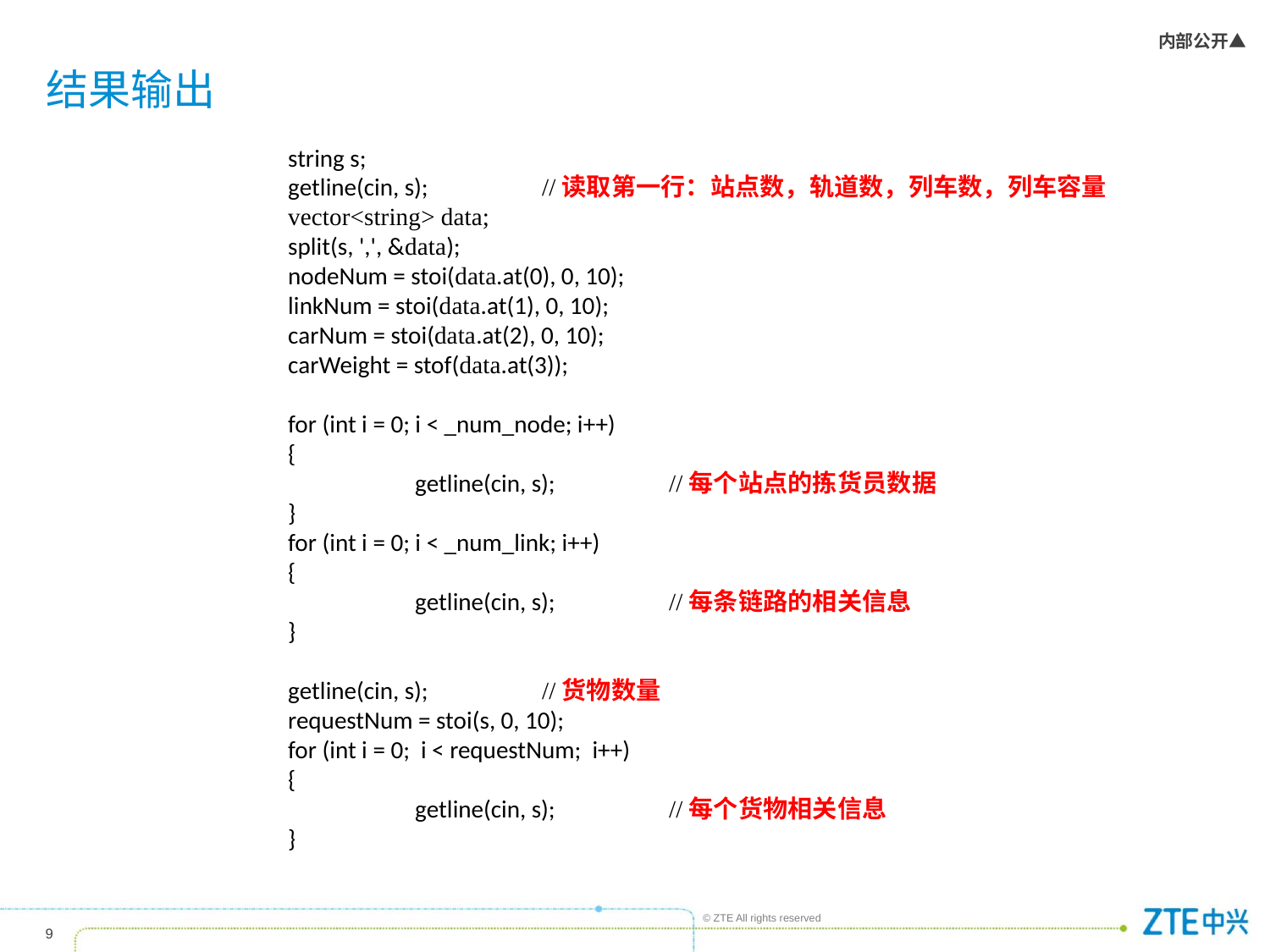

# 结果输出
		string s;
		getline(cin, s);	//读取第一行：站点数，轨道数，列车数，列车容量
		vector<string> data;
		split(s, ',', &data);
		nodeNum = stoi(data.at(0), 0, 10);
		linkNum = stoi(data.at(1), 0, 10);
		carNum = stoi(data.at(2), 0, 10);
		carWeight = stof(data.at(3));

		for (int i = 0; i < _num_node; i++)
		{
			getline(cin, s);	//每个站点的拣货员数据
		}
		for (int i = 0; i < _num_link; i++)
		{
			getline(cin, s);	//每条链路的相关信息
		}

		getline(cin, s);	//货物数量
		requestNum = stoi(s, 0, 10);
		for (int i = 0;  i < requestNum;  i++)
		{
			getline(cin, s);	//每个货物相关信息
		}